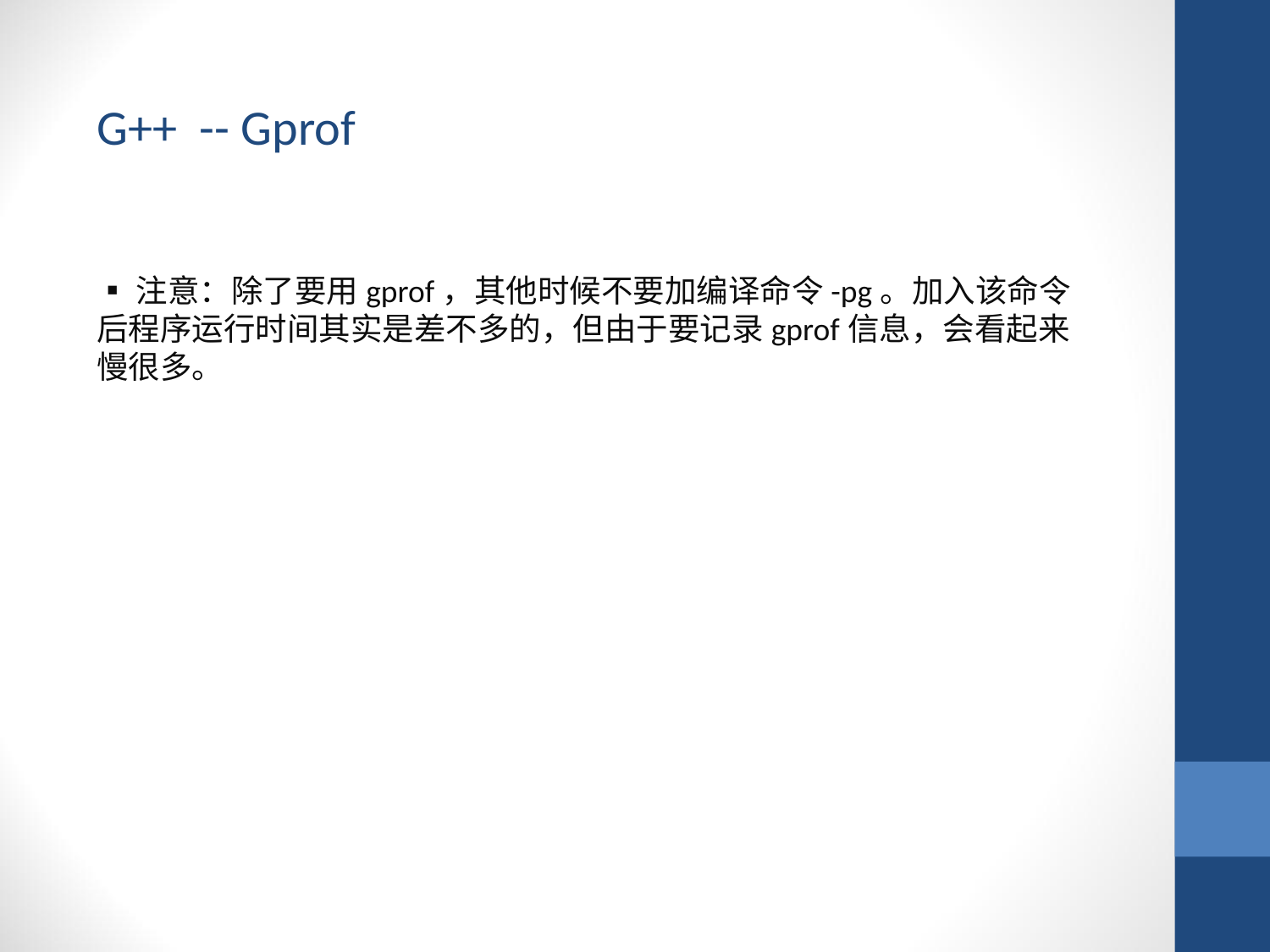

G++  -- Gprof
▪注意：除了要用gprof，其他时候不要加编译命令-pg。加入该命令后程序运行时间其实是差不多的，但由于要记录gprof信息，会看起来慢很多。